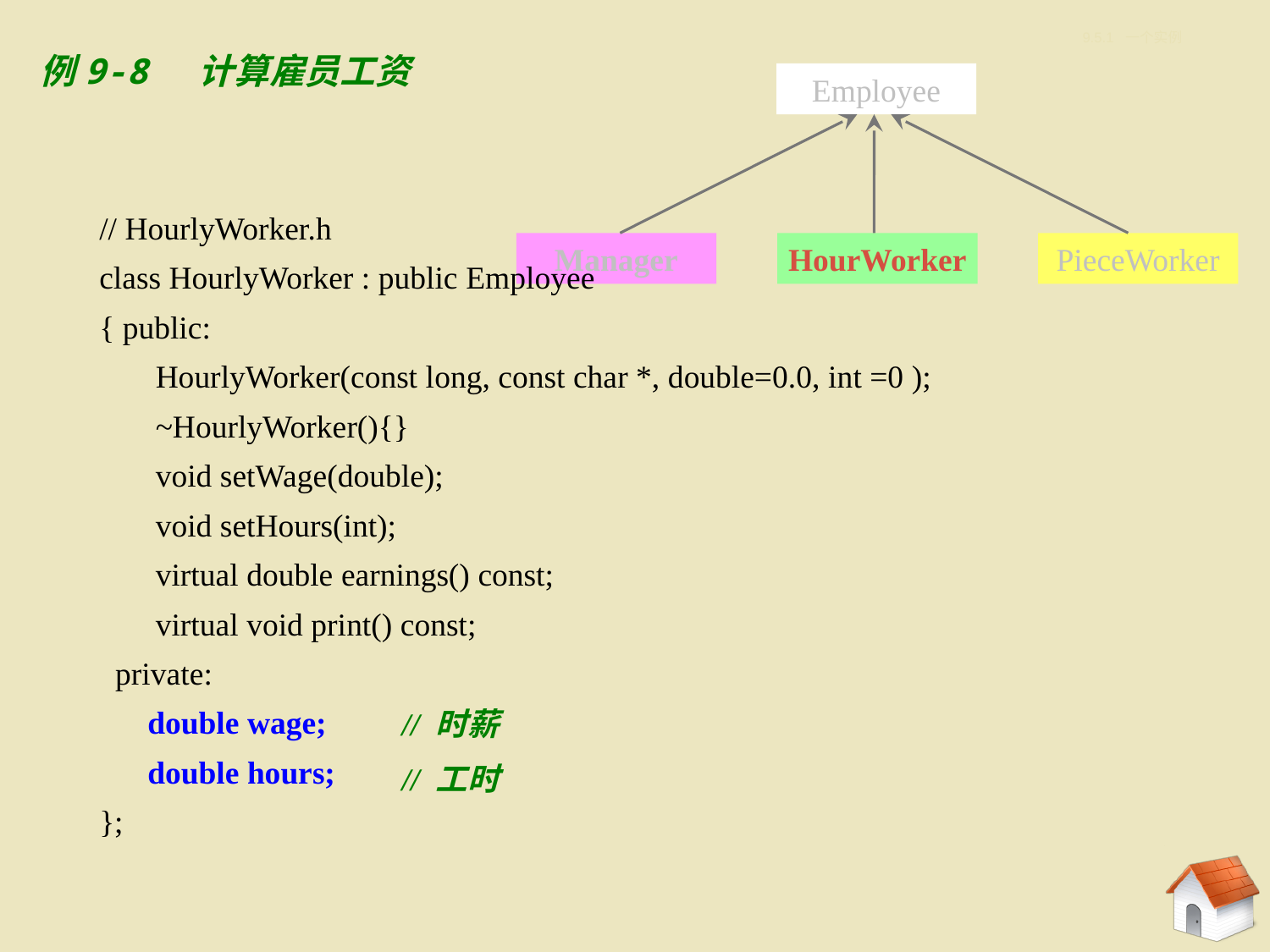

9.5.1  一个实例
例9-8  计算雇员工资
Employee

Manager
HourWorker
PieceWorker
// HourlyWorker.h
class HourlyWorker : public Employee
{ public:
       HourlyWorker(const long, const char *, double=0.0, int =0 );
       ~HourlyWorker(){}
       void setWage(double);
       void setHours(int);
       virtual double earnings() const;
       virtual void print() const;
  private:
      double wage;
      double hours;
};
// 时薪
// 工时